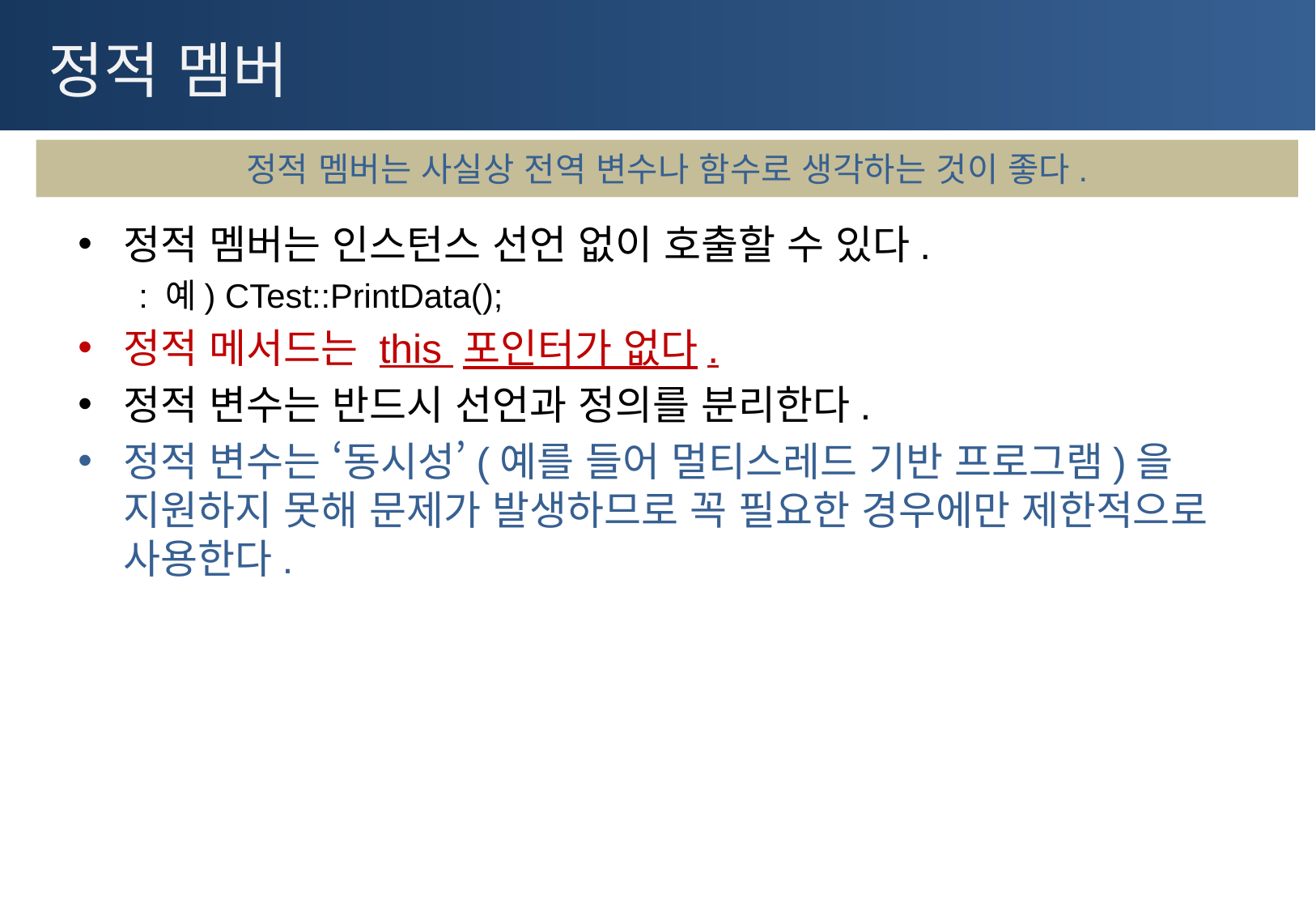

# 정적 멤버
정적 멤버는 사실상 전역 변수나 함수로 생각하는 것이 좋다.
정적 멤버는 인스턴스 선언 없이 호출할 수 있다.
: 예) CTest::PrintData();
정적 메서드는 this 포인터가 없다.
정적 변수는 반드시 선언과 정의를 분리한다.
정적 변수는 ‘동시성’(예를 들어 멀티스레드 기반 프로그램)을 지원하지 못해 문제가 발생하므로 꼭 필요한 경우에만 제한적으로 사용한다.